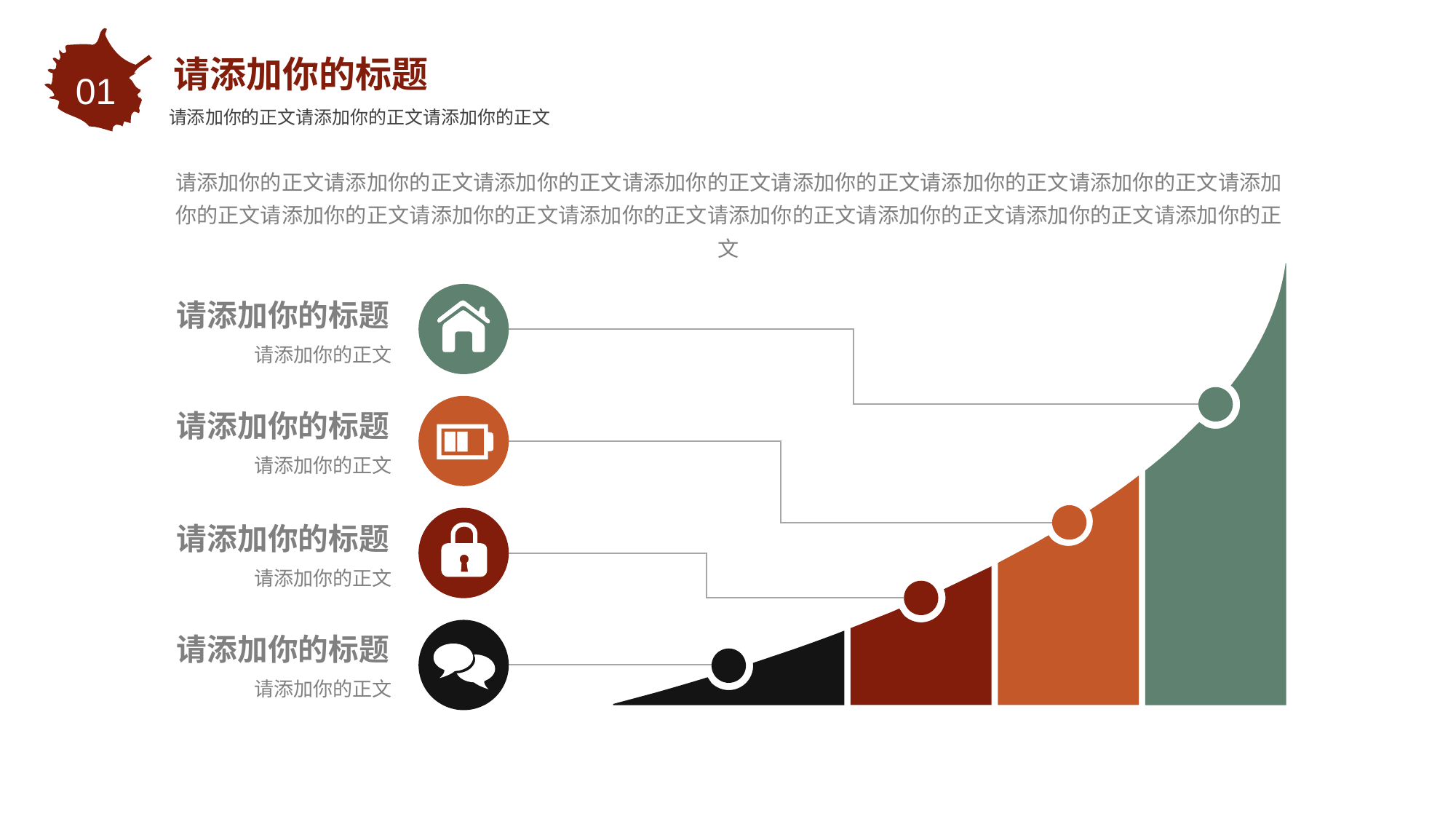

请添加你的标题
01
请添加你的正文请添加你的正文请添加你的正文
请添加你的正文请添加你的正文请添加你的正文请添加你的正文请添加你的正文请添加你的正文请添加你的正文请添加你的正文请添加你的正文请添加你的正文请添加你的正文请添加你的正文请添加你的正文请添加你的正文请添加你的正文

请添加你的标题

请添加你的正文

请添加你的标题

请添加你的正文

请添加你的标题

请添加你的正文

请添加你的标题

请添加你的正文